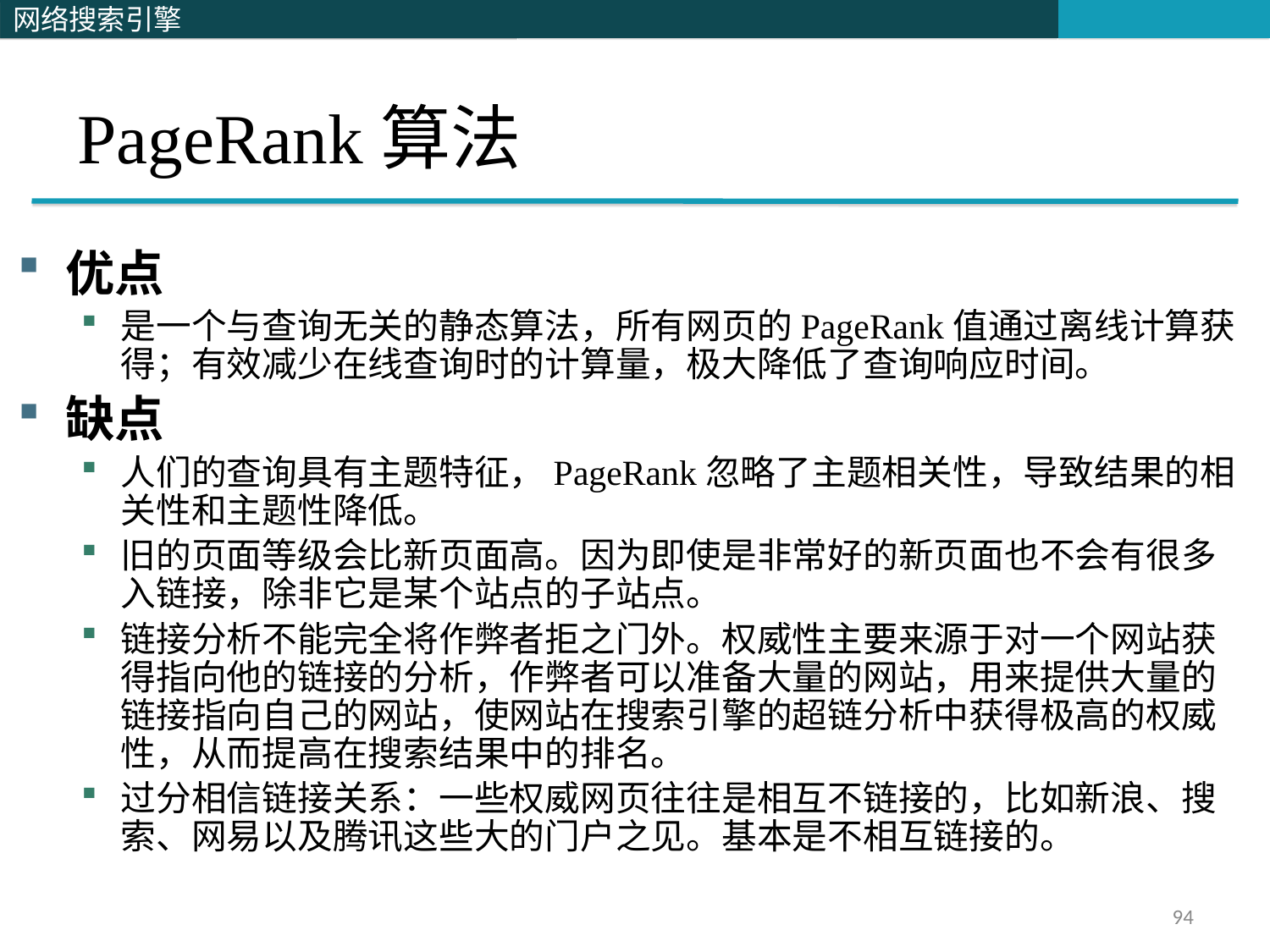

PageRank算法
优点
是一个与查询无关的静态算法，所有网页的PageRank值通过离线计算获得；有效减少在线查询时的计算量，极大降低了查询响应时间。
缺点
人们的查询具有主题特征，PageRank忽略了主题相关性，导致结果的相关性和主题性降低。
旧的页面等级会比新页面高。因为即使是非常好的新页面也不会有很多入链接，除非它是某个站点的子站点。
链接分析不能完全将作弊者拒之门外。权威性主要来源于对一个网站获得指向他的链接的分析，作弊者可以准备大量的网站，用来提供大量的链接指向自己的网站，使网站在搜索引擎的超链分析中获得极高的权威性，从而提高在搜索结果中的排名。
过分相信链接关系：一些权威网页往往是相互不链接的，比如新浪、搜索、网易以及腾讯这些大的门户之见。基本是不相互链接的。

94